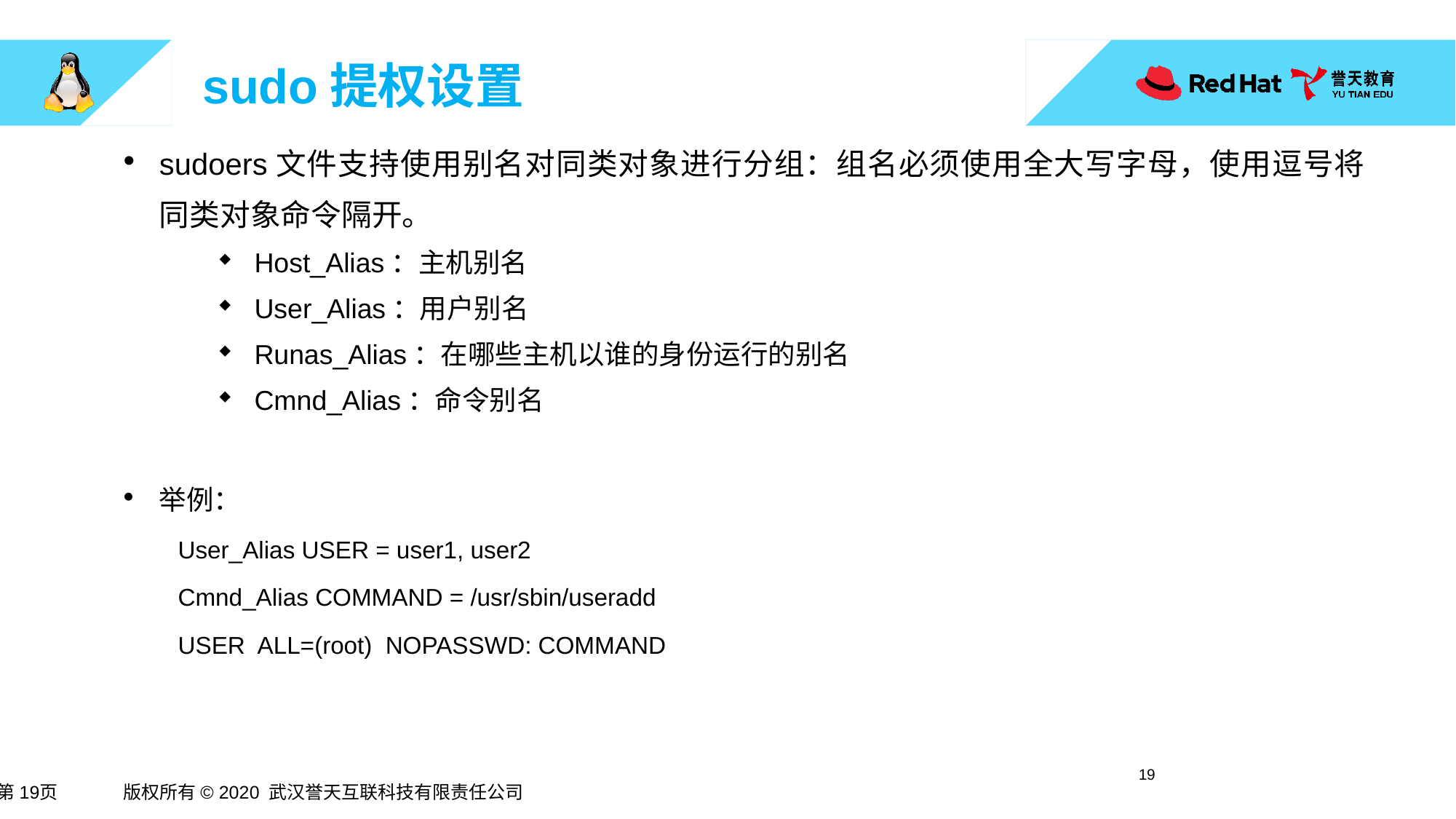

# sudo提权设置
sudoers文件支持使用别名对同类对象进行分组：组名必须使用全大写字母，使用逗号将同类对象命令隔开。
Host_Alias：主机别名
User_Alias：用户别名
Runas_Alias：在哪些主机以谁的身份运行的别名
Cmnd_Alias：命令别名

举例：
User_Alias USER = user1, user2
Cmnd_Alias COMMAND = /usr/sbin/useradd
USER  ALL=(root)  NOPASSWD: COMMAND
19